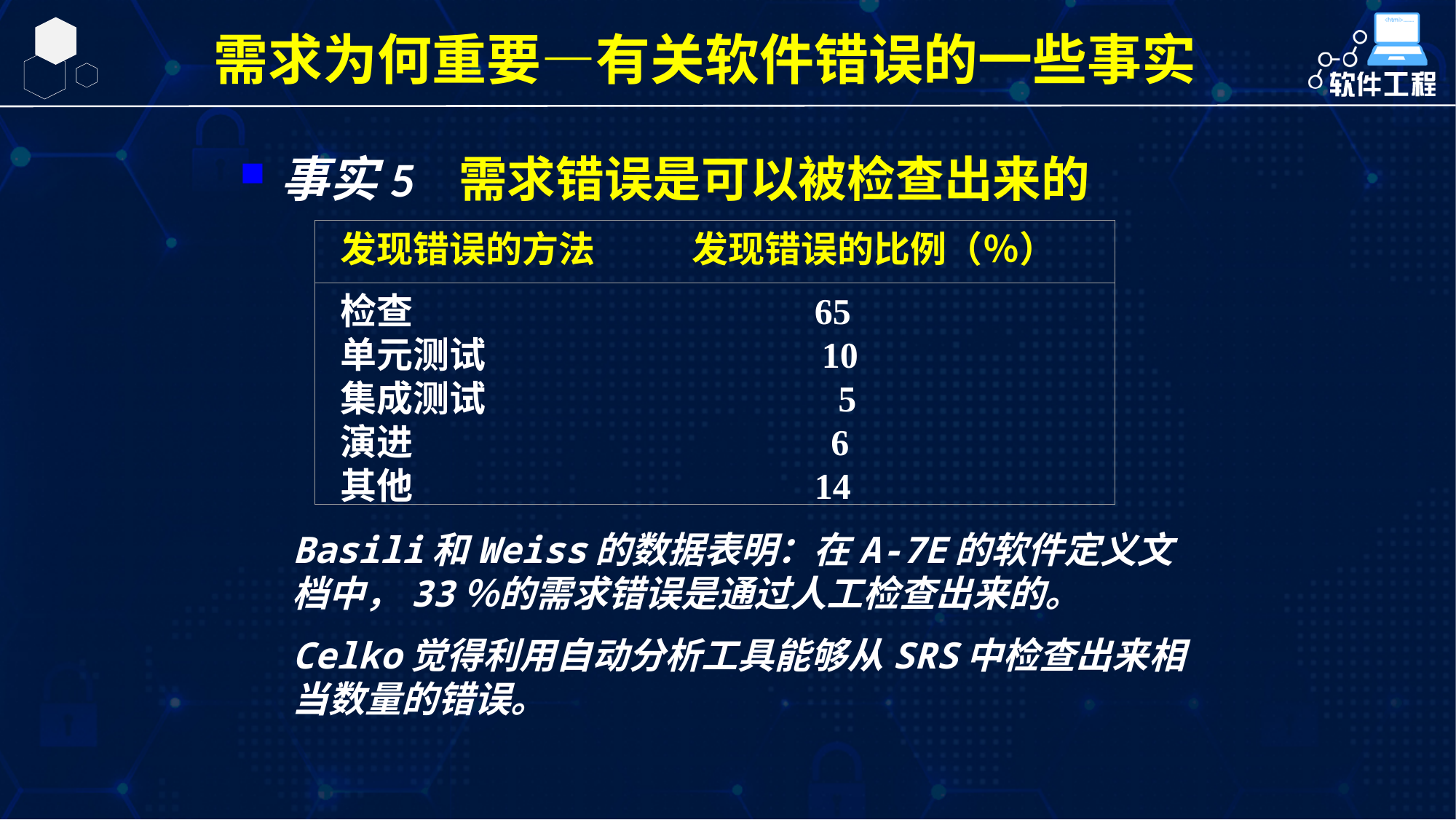

需求为何重要—有关软件错误的一些事实
事实5   需求错误是可以被检查出来的

发现错误的方法              发现错误的比例（％）

检查                                                65
单元测试                                        10
集成测试                                          5
演进                                                  6
其他                                                14

Basili和Weiss的数据表明：在A-7E的软件定义文档中，33％的需求错误是通过人工检查出来的。
Celko觉得利用自动分析工具能够从SRS中检查出来相当数量的错误。